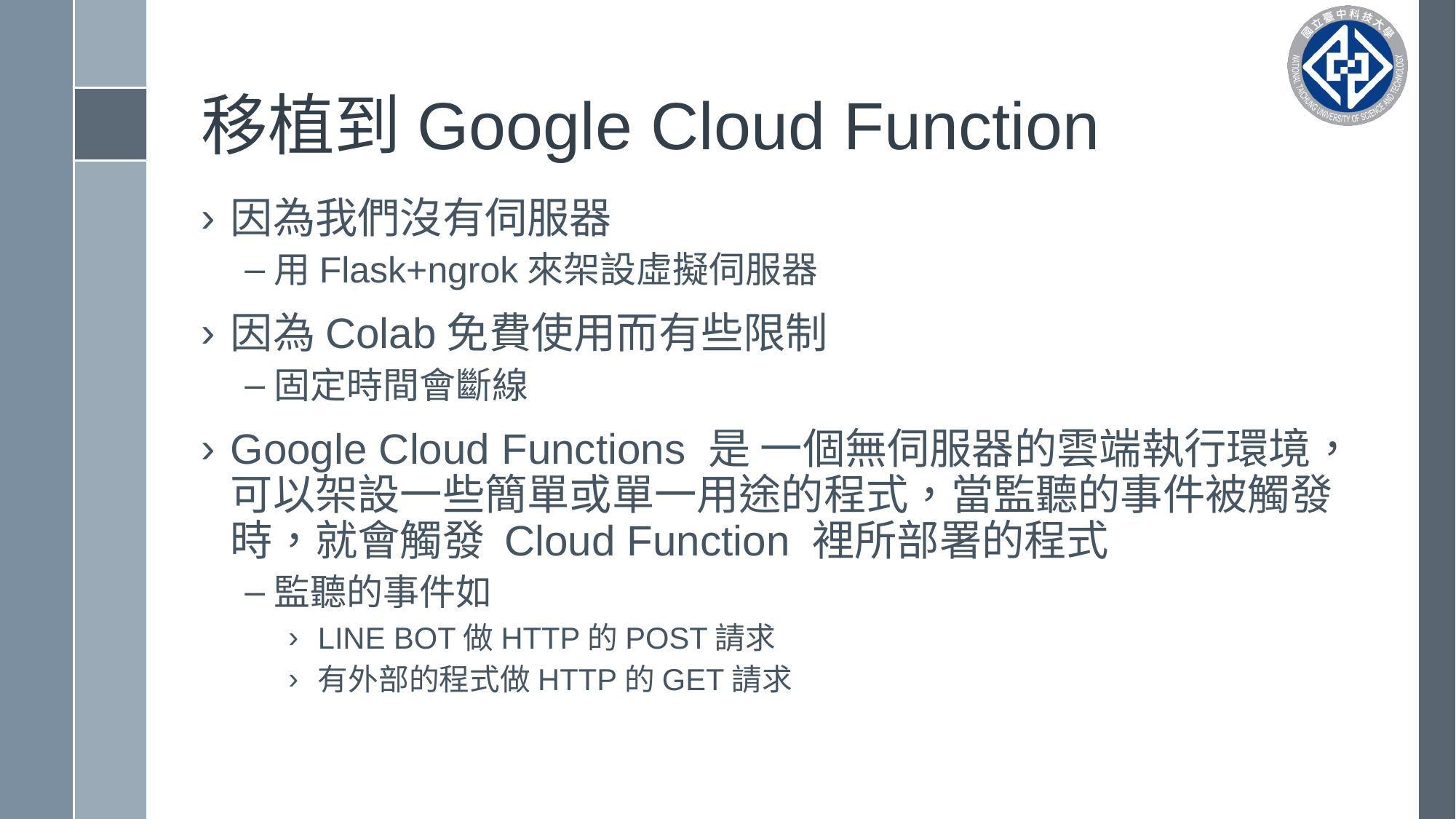

# 移植到Google Cloud Function
因為我們沒有伺服器
用Flask+ngrok來架設虛擬伺服器
因為Colab免費使用而有些限制
固定時間會斷線
Google Cloud Functions 是 一個無伺服器的雲端執行環境，可以架設一些簡單或單一用途的程式，當監聽的事件被觸發時，就會觸發 Cloud Function 裡所部署的程式
監聽的事件如
LINE BOT做HTTP的POST請求
有外部的程式做HTTP的GET請求